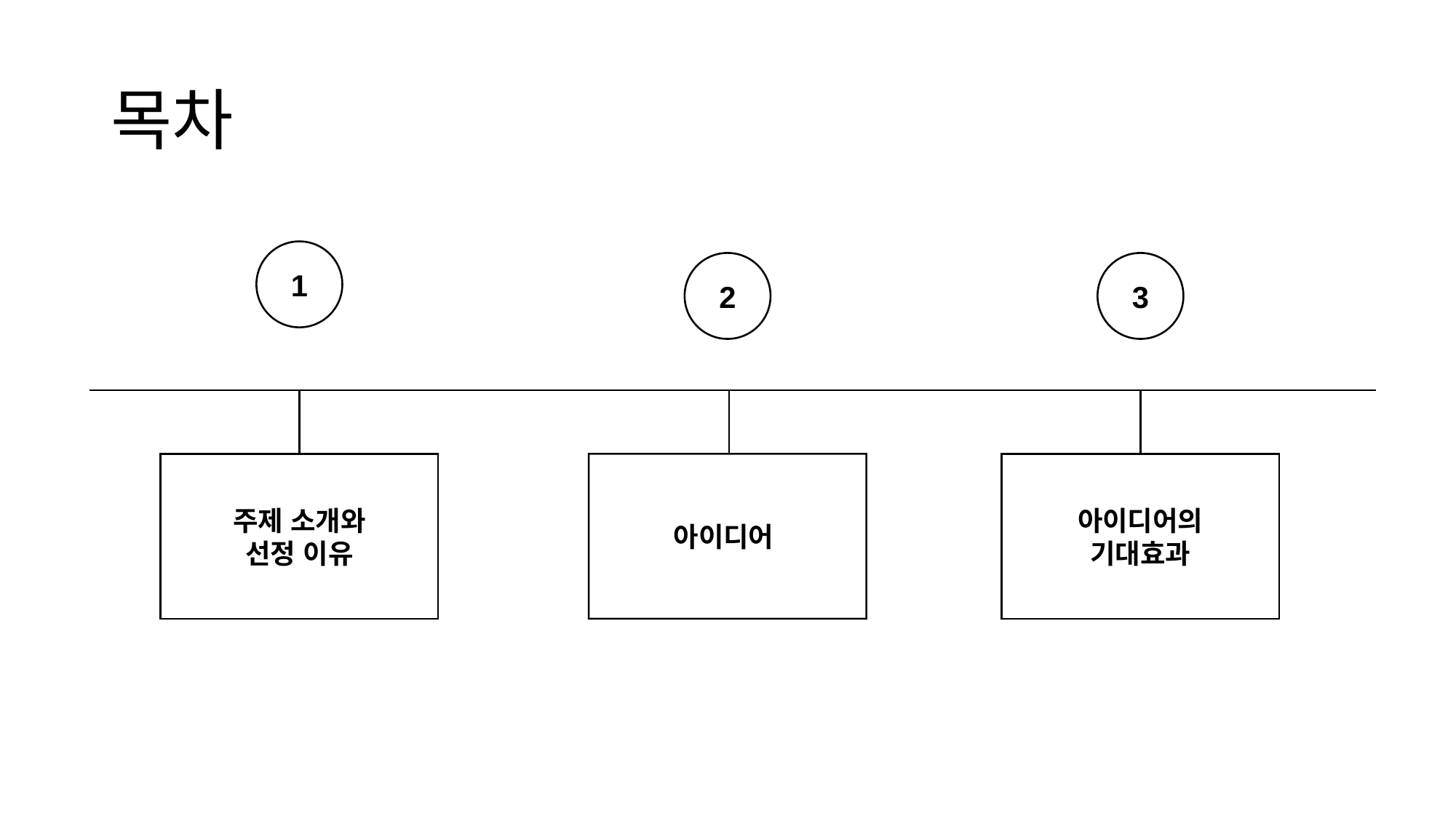

# 목차
1
2
3
주제 소개와
선정 이유
아이디어
아이디어의
기대효과